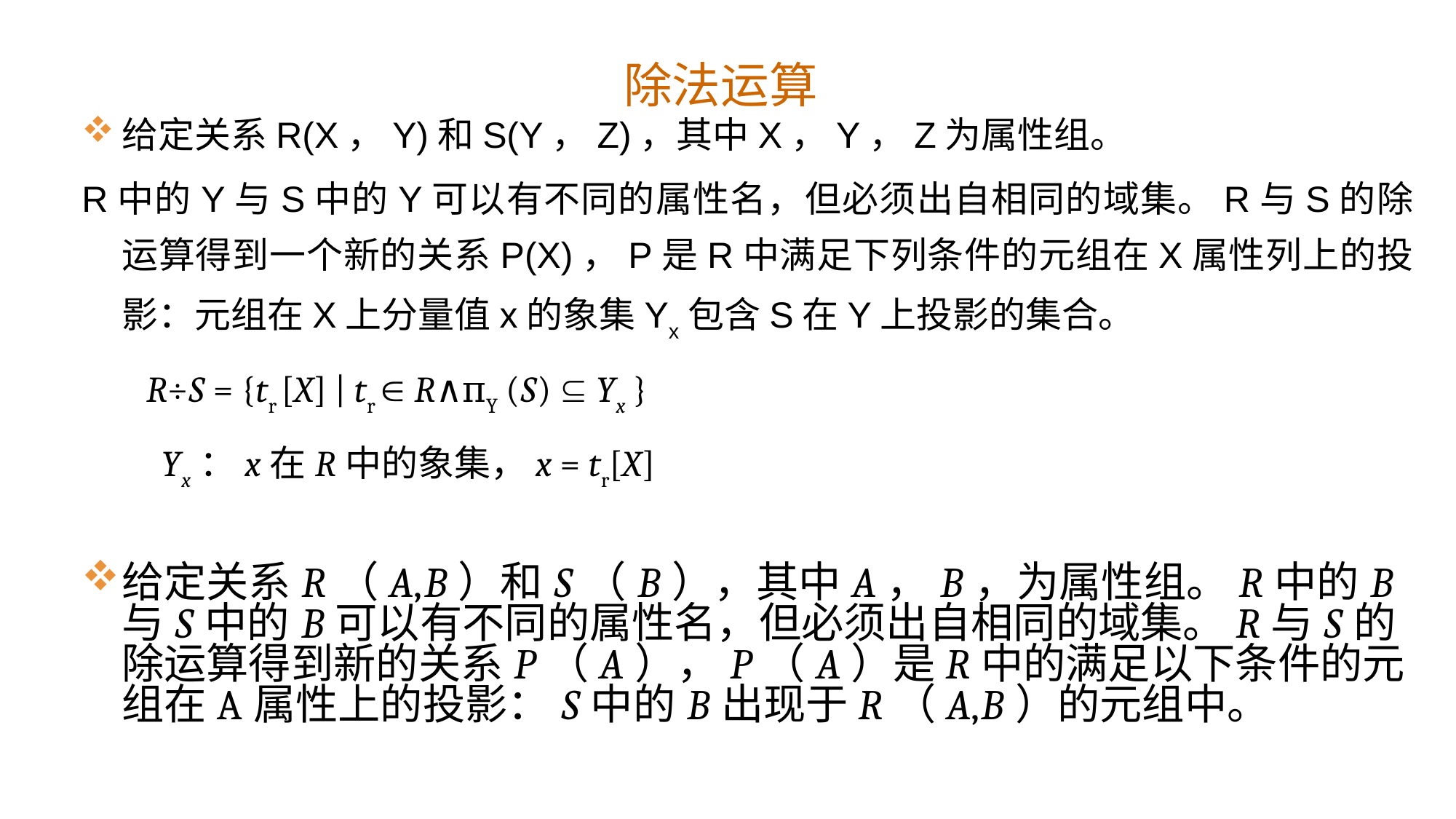

# 除法运算
给定关系R(X，Y)和S(Y，Z)，其中X，Y，Z为属性组。
R中的Y与S中的Y可以有不同的属性名，但必须出自相同的域集。R与S的除运算得到一个新的关系P(X)，P是R中满足下列条件的元组在X属性列上的投影：元组在X上分量值x的象集Yx包含S在Y上投影的集合。
   R÷S = {tr [X] | tr ∈ R∧πY (S) ⊆ Yx }
	Yx：x在R中的象集，x = tr[X]

给定关系R（A,B）和S（B），其中A，B，为属性组。R中的B与S中的B可以有不同的属性名，但必须出自相同的域集。R与S的除运算得到新的关系P（A），P（A）是R中的满足以下条件的元组在A属性上的投影：S中的B出现于R（A,B）的元组中。